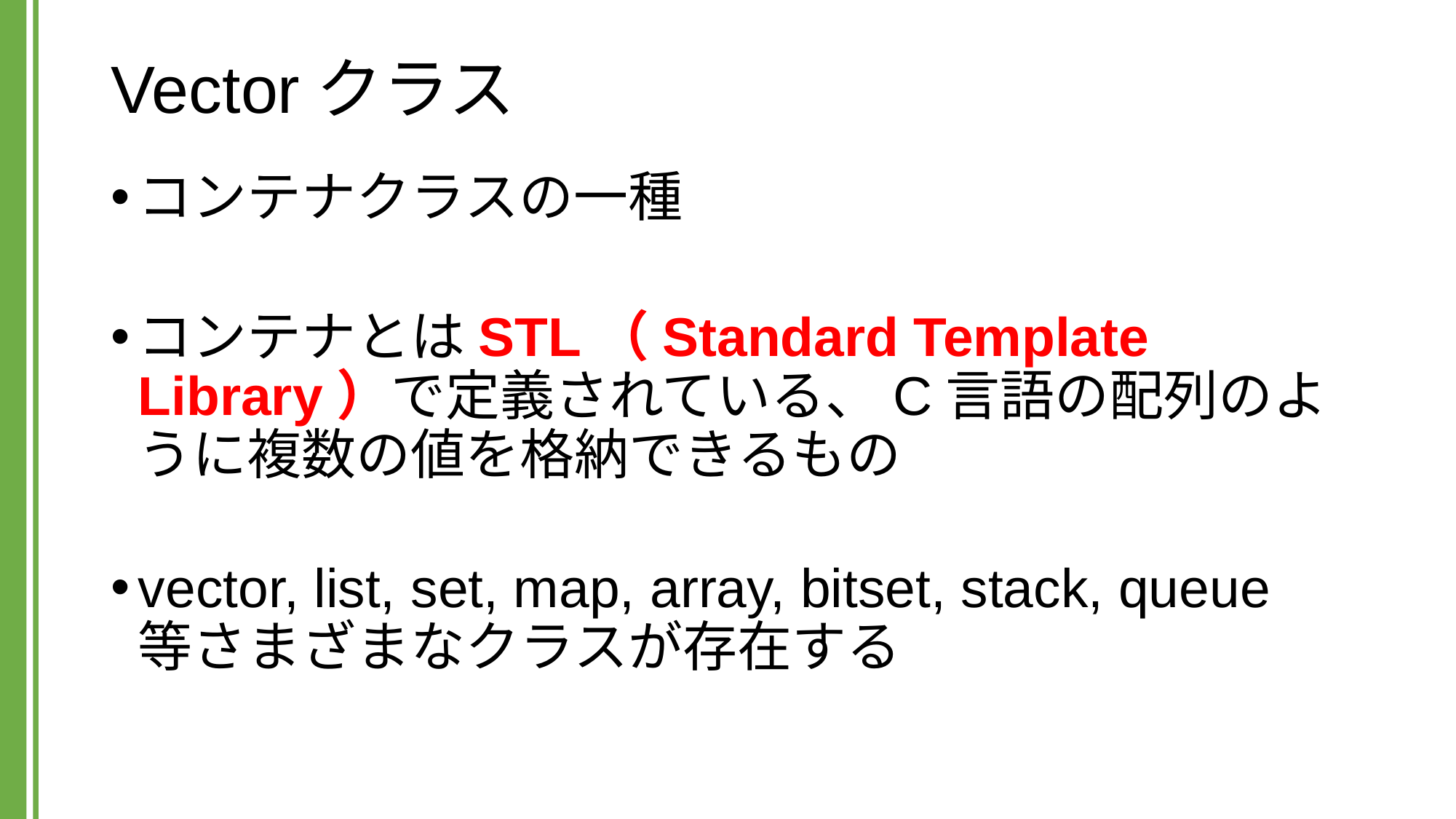

# Vectorクラス
コンテナクラスの一種
コンテナとはSTL（Standard Template Library）で定義されている、C言語の配列のように複数の値を格納できるもの
vector, list, set, map, array, bitset, stack, queue 等さまざまなクラスが存在する